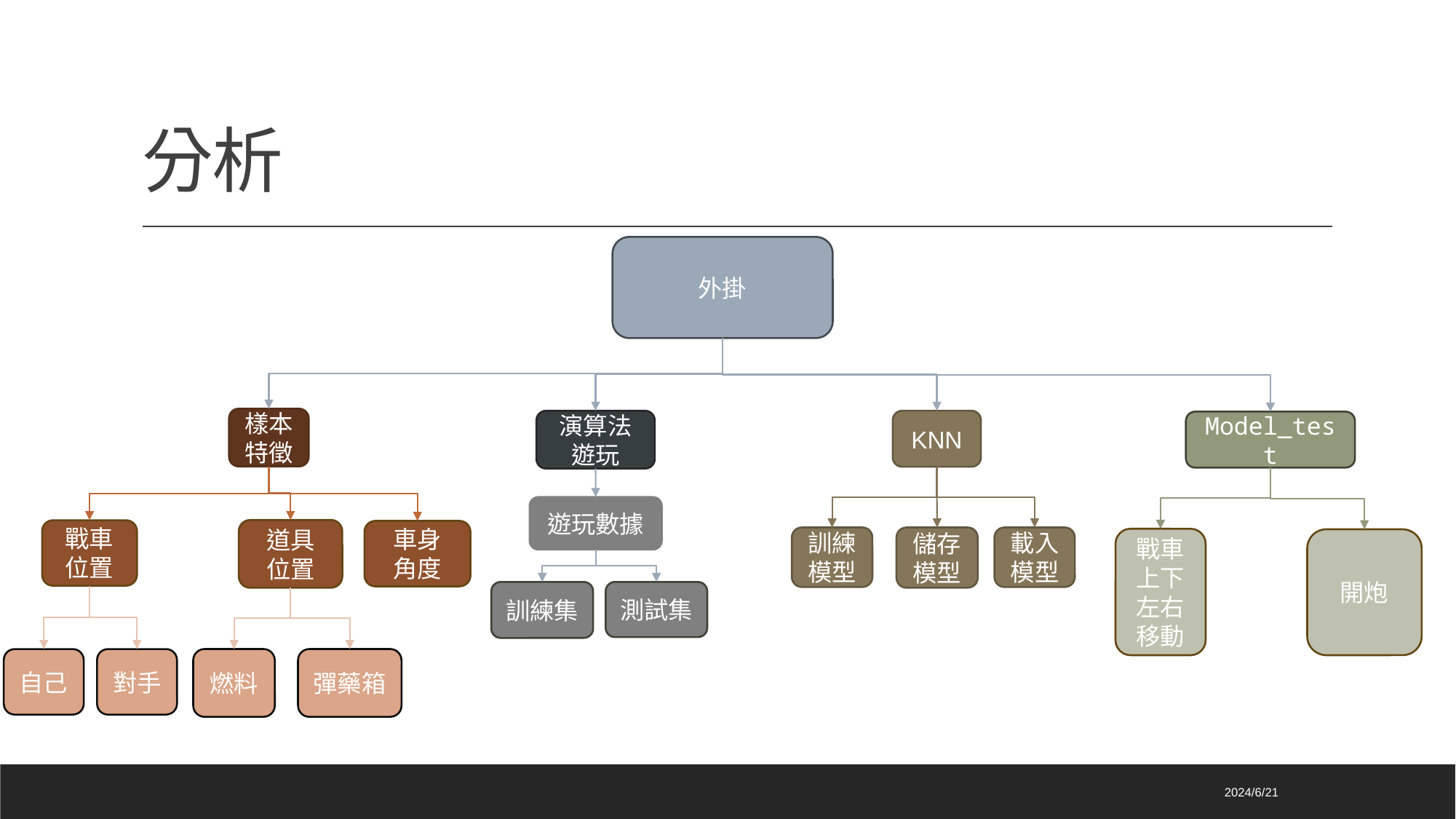

# 分析
外掛
樣本
特徵
演算法遊玩
KNN
Model_test
遊玩數據
道具
位置
戰車位置
車身
角度
訓練
模型
儲存
模型
載入
模型
戰車
上下左右移動
開炮
訓練集
測試集
燃料
彈藥箱
自己
對手
2024/6/21